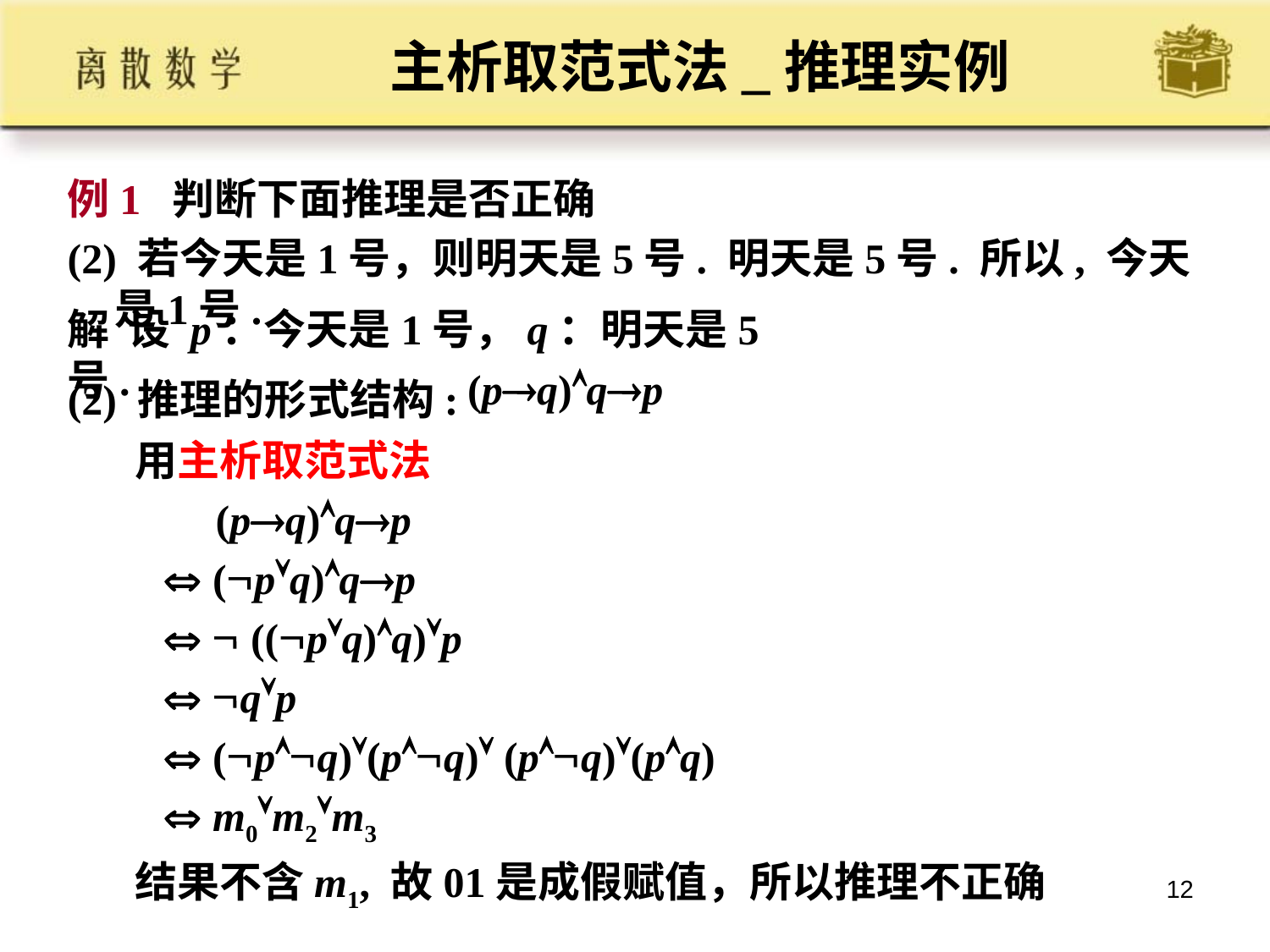

# 主析取范式法_推理实例
例1  判断下面推理是否正确
(2) 若今天是1号，则明天是5号. 明天是5号. 所以, 今天是1号.
解  设 p：今天是1号，q：明天是5号.
(p→q)∧q→p
(2) 推理的形式结构:
      用主析取范式法
              (p→q)∧q→p
         ⇔ (¬p∨q)∧q→p
         ⇔ ¬ ((¬p∨q)∧q)∨p
         ⇔ ¬q∨p
         ⇔ (¬p∧¬q)∨(p∧¬q)∨ (p∧¬q)∨(p∧q)
         ⇔ m0∨m2∨m3
      结果不含m1, 故01是成假赋值，所以推理不正确
12